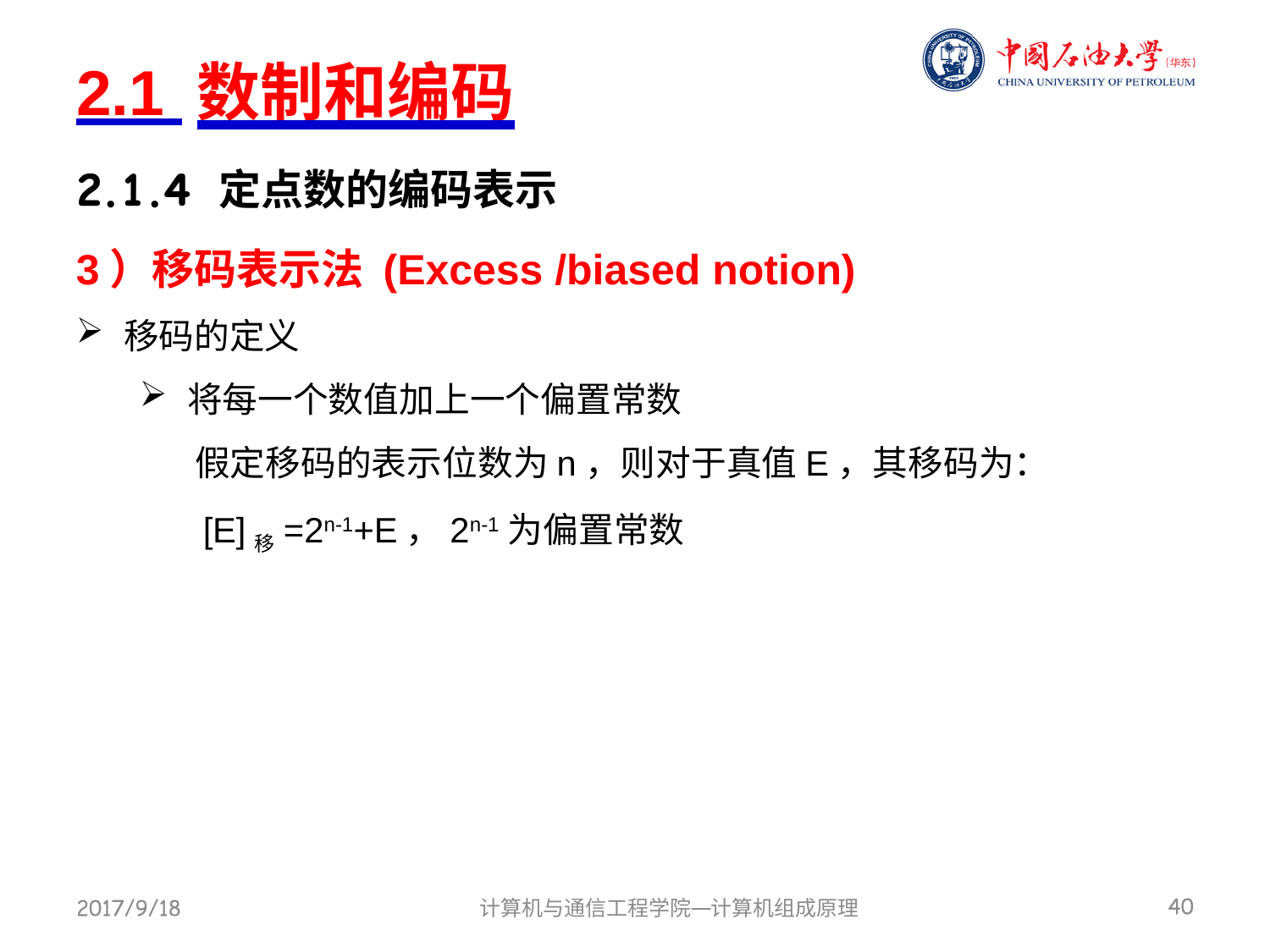

# 2.1 数制和编码
2.1.4 定点数的编码表示
3）移码表示法 (Excess /biased notion)
移码的定义
将每一个数值加上一个偏置常数
      假定移码的表示位数为n，则对于真值E，其移码为：
[E]移=2n-1+E，2n-1为偏置常数
2017/9/18
计算机与通信工程学院—计算机组成原理
40